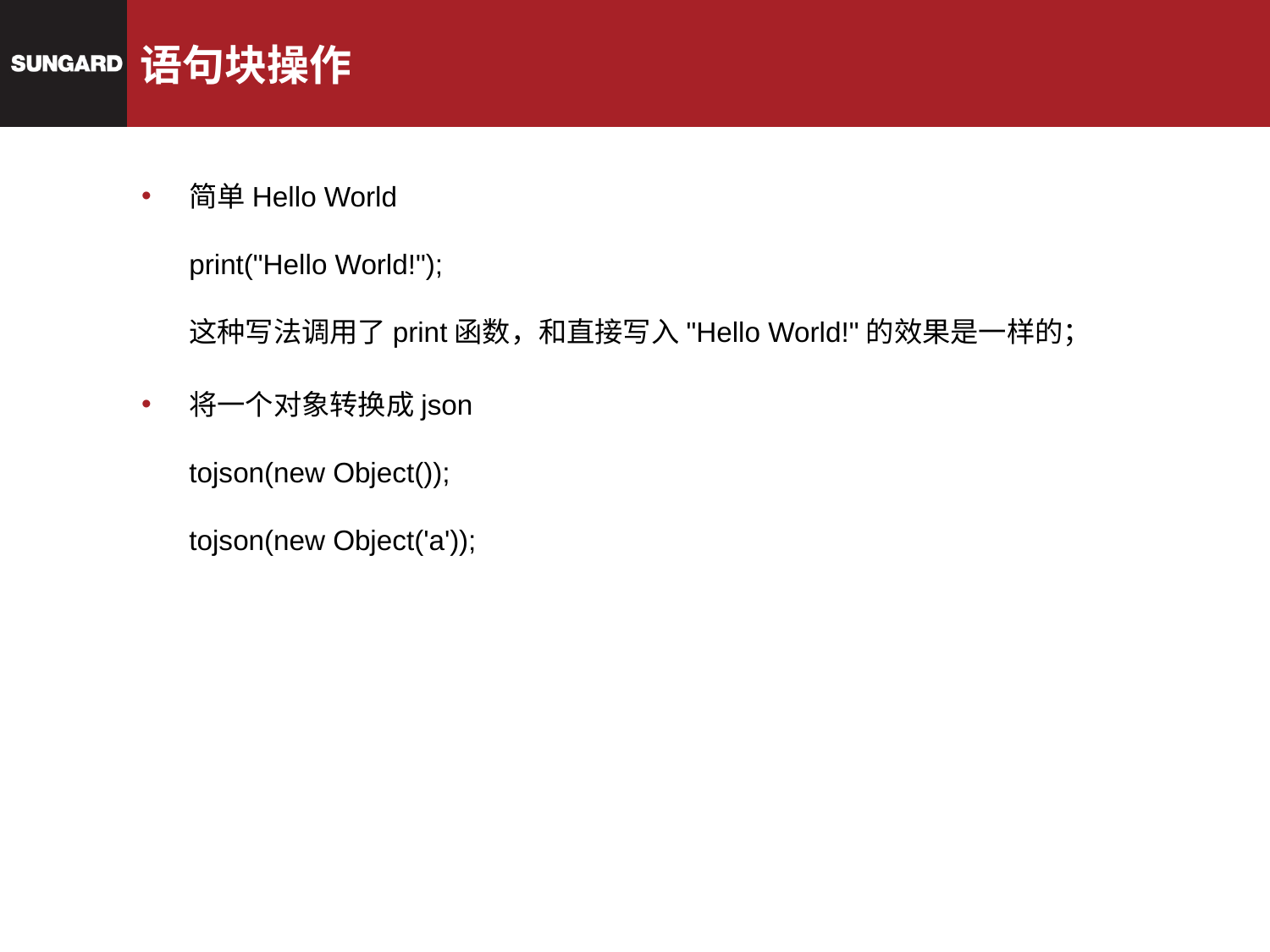

# 语句块操作
简单Hello World
print("Hello World!");
这种写法调用了print函数，和直接写入"Hello World!"的效果是一样的；
将一个对象转换成json
tojson(new Object());
tojson(new Object('a'));